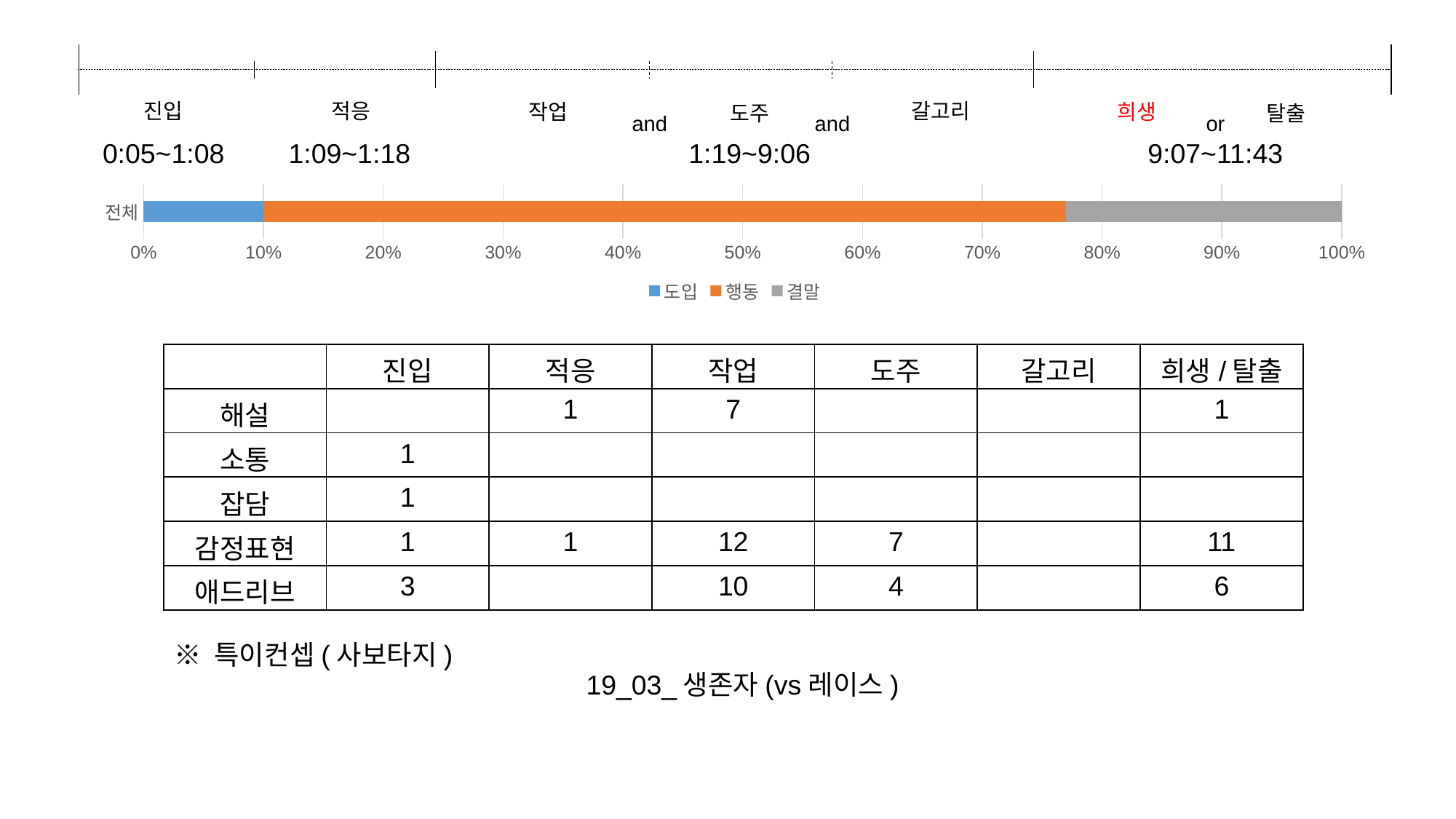

and
and
진입
적응
갈고리
작업
희생
탈출
도주
or
0:05~1:08
1:09~1:18
1:19~9:06
9:07~11:43

### Chart

| Category | 도입 | 행동 | 결말 |
|---|---|---|---|
| 전체 | 10.0 | 67.0 | 23.0 |
|  | 진입 | 적응 | 작업 | 도주 | 갈고리 | 희생/탈출 |
| --- | --- | --- | --- | --- | --- | --- |
| 해설 |  | 1 | 7 |  |  | 1 |
| 소통 | 1 |  |  |  |  |  |
| 잡담 | 1 |  |  |  |  |  |
| 감정표현 | 1 | 1 | 12 | 7 |  | 11 |
| 애드리브 | 3 |  | 10 | 4 |  | 6 |
※ 특이컨셉(사보타지)
19_03_생존자(vs레이스)